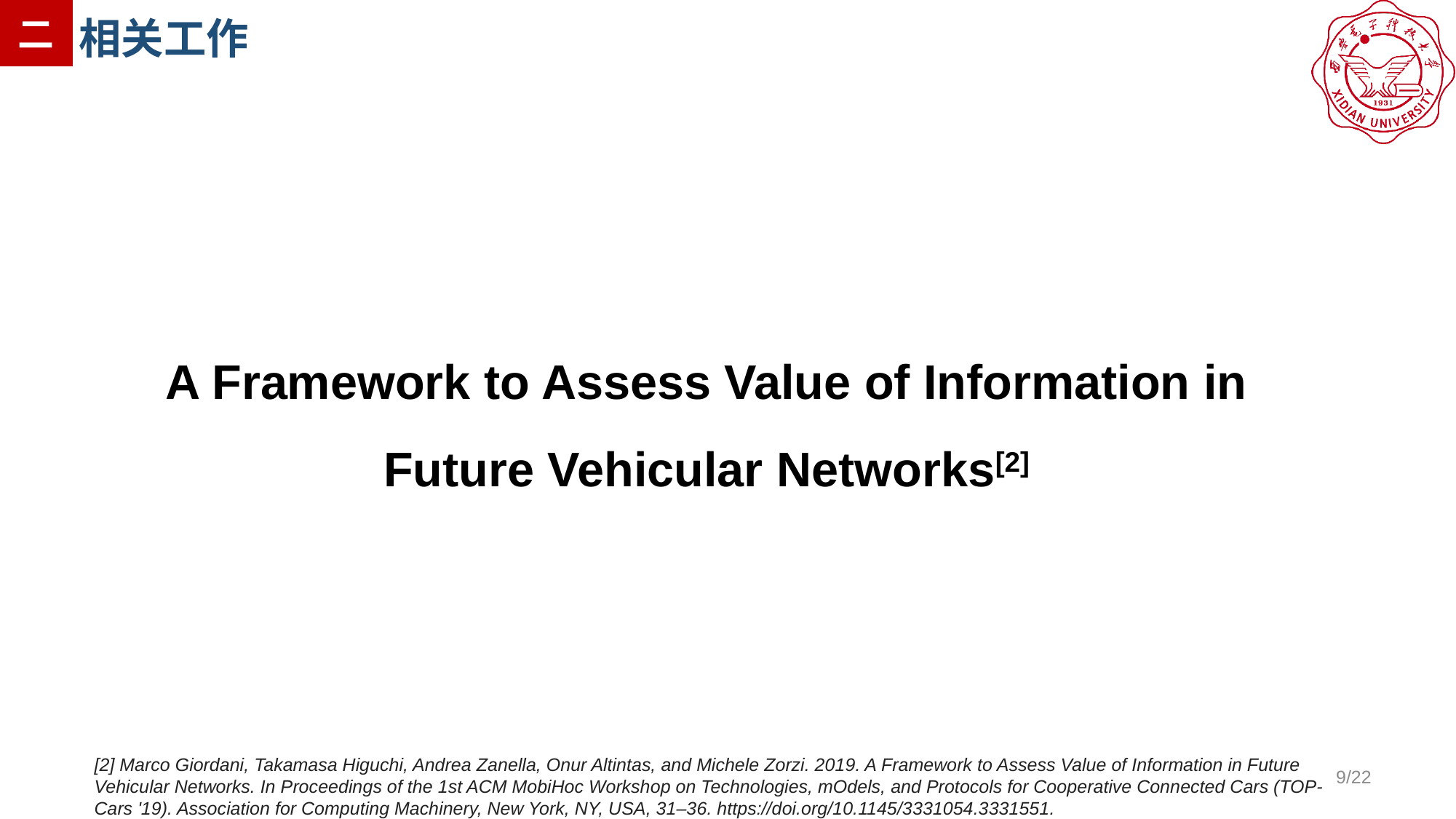

二
相关工作
A Framework to Assess Value of Information in Future Vehicular Networks[2]
[2] Marco Giordani, Takamasa Higuchi, Andrea Zanella, Onur Altintas, and Michele Zorzi. 2019. A Framework to Assess Value of Information in Future Vehicular Networks. In Proceedings of the 1st ACM MobiHoc Workshop on Technologies, mOdels, and Protocols for Cooperative Connected Cars (TOP-Cars '19). Association for Computing Machinery, New York, NY, USA, 31–36. https://doi.org/10.1145/3331054.3331551.
9/22